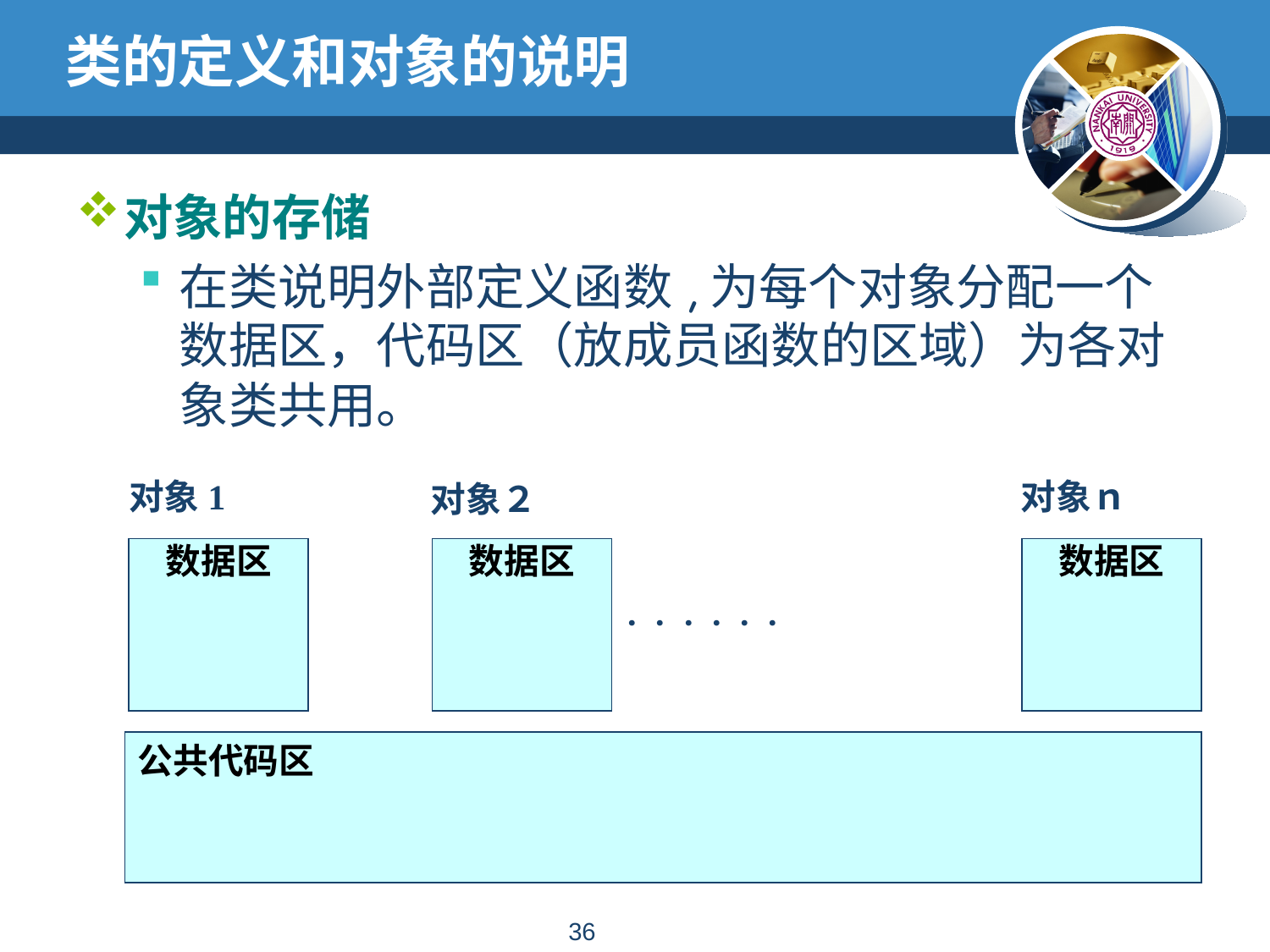

# 类的定义和对象的说明
对象的存储
在类说明外部定义函数,为每个对象分配一个数据区，代码区（放成员函数的区域）为各对象类共用。
对象1
对象ｎ
对象２
数据区
数据区
数据区
．．．．．．
公共代码区
36